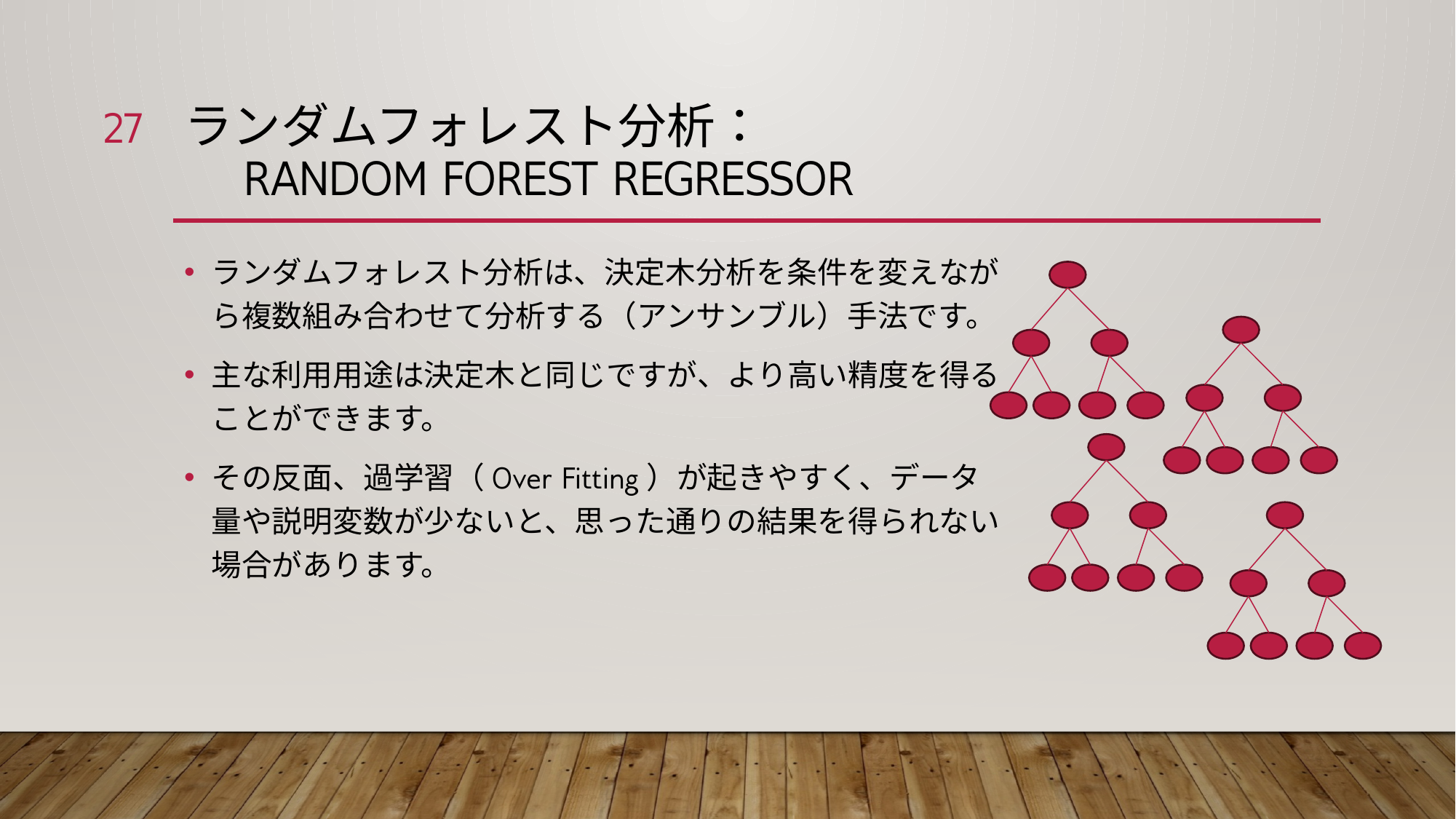

27
# ランダムフォレスト分析： 　Random Forest Regressor
ランダムフォレスト分析は、決定木分析を条件を変えながら複数組み合わせて分析する（アンサンブル）手法です。
主な利用用途は決定木と同じですが、より高い精度を得ることができます。
その反面、過学習（Over Fitting）が起きやすく、データ量や説明変数が少ないと、思った通りの結果を得られない場合があります。